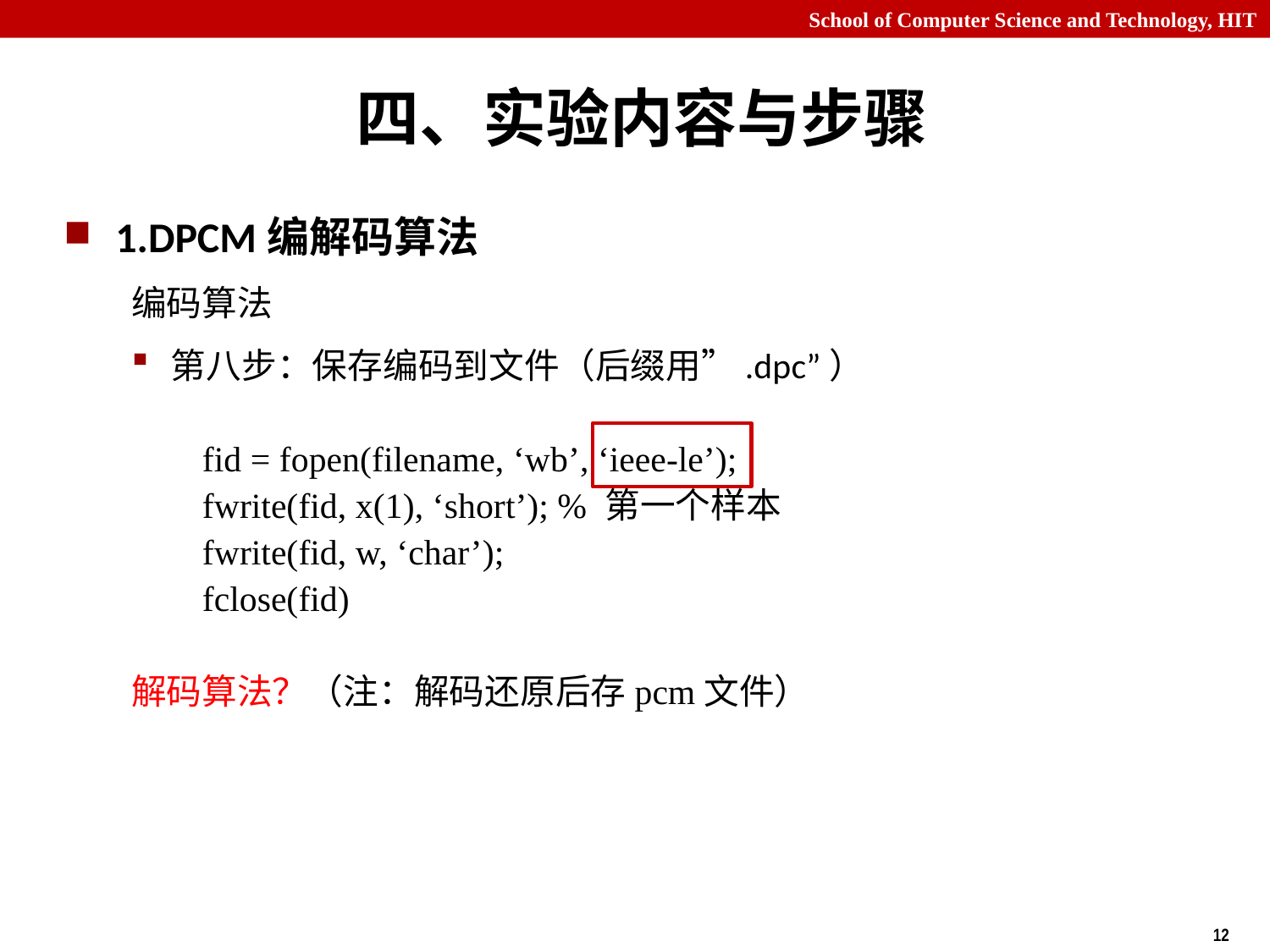

# 四、实验内容与步骤
1.DPCM编解码算法
编码算法
第八步：保存编码到文件（后缀用”.dpc”）

        fid = fopen(filename, ‘wb’, ‘ieee-le’);
        fwrite(fid, x(1), ‘short’); % 第一个样本
        fwrite(fid, w, ‘char’);
        fclose(fid)

解码算法？（注：解码还原后存pcm文件）